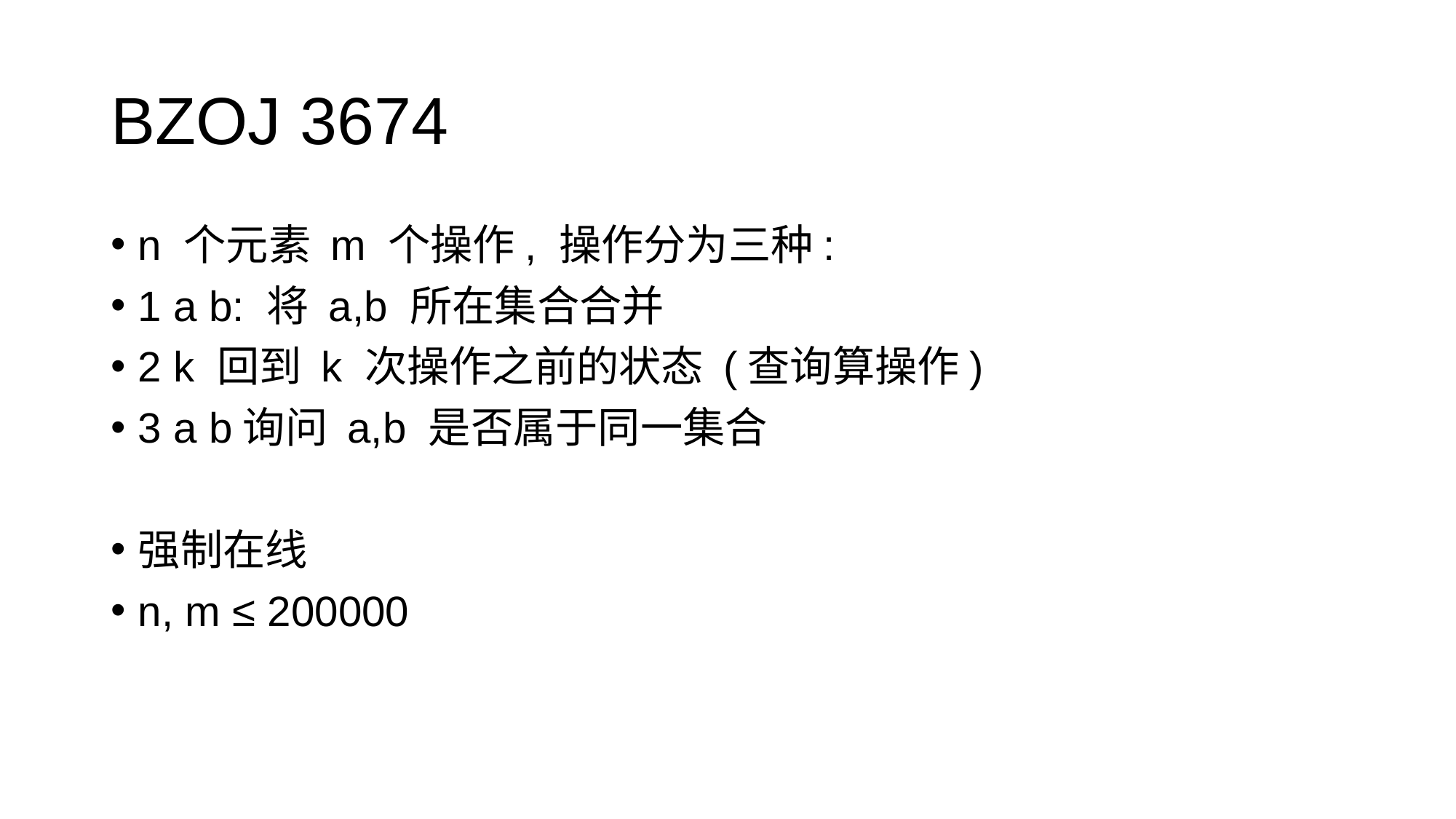

# BZOJ 3674
n 个元素 m 个操作, 操作分为三种:
1 a b: 将 a,b 所在集合合并
2 k 回到 k 次操作之前的状态 (查询算操作)
3 a b询问 a,b 是否属于同一集合

强制在线
n, m ≤ 200000